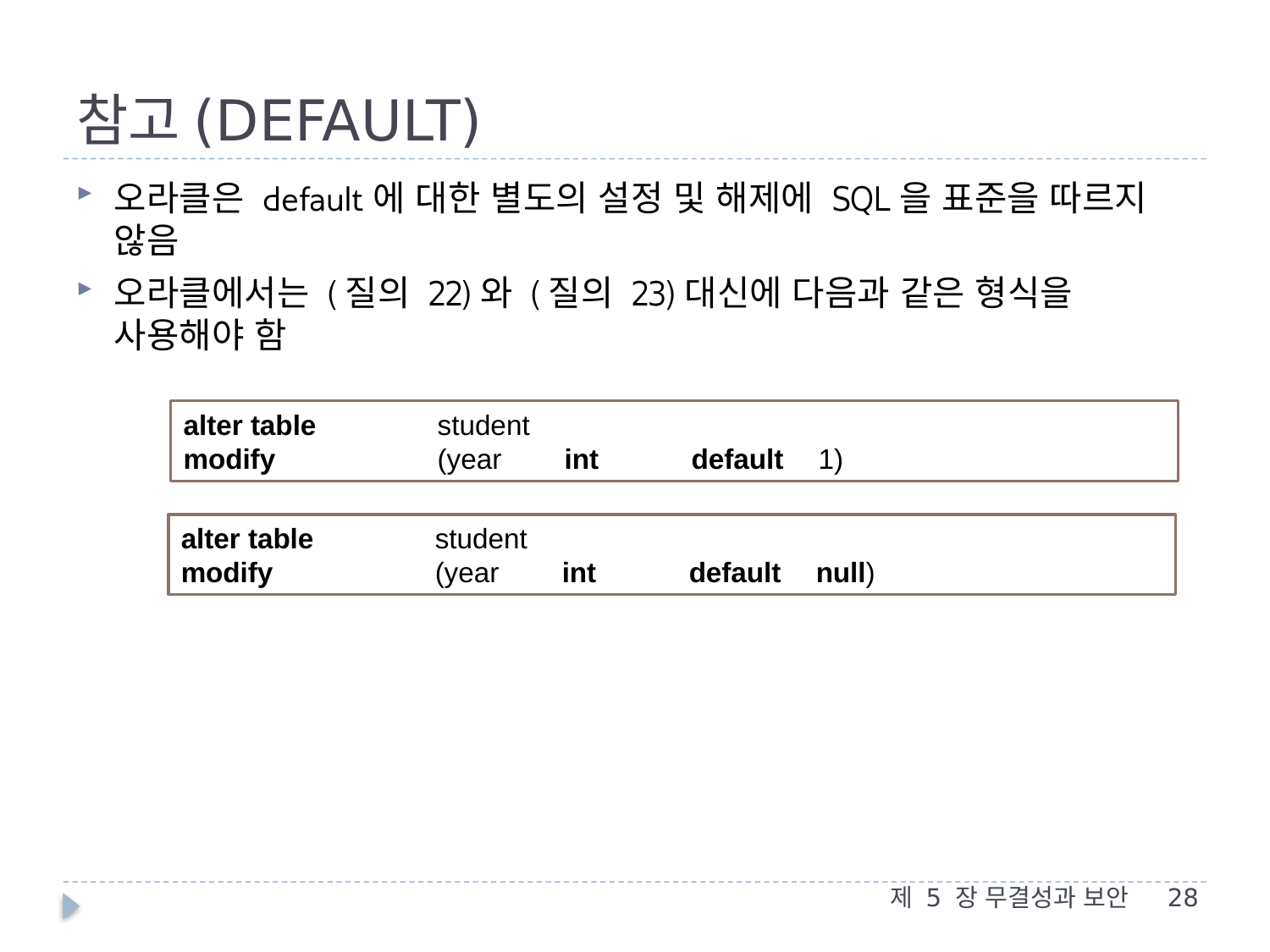

# 참고(DEFAULT)
오라클은 default에 대한 별도의 설정 및 해제에 SQL을 표준을 따르지 않음
오라클에서는 (질의 22)와 (질의 23)대신에 다음과 같은 형식을 사용해야 함

alter table 	student
modify 		(year 	int 	default 	1)
alter table 	student
modify 		(year 	int 	default 	null)
제 5 장 무결성과 보안
28